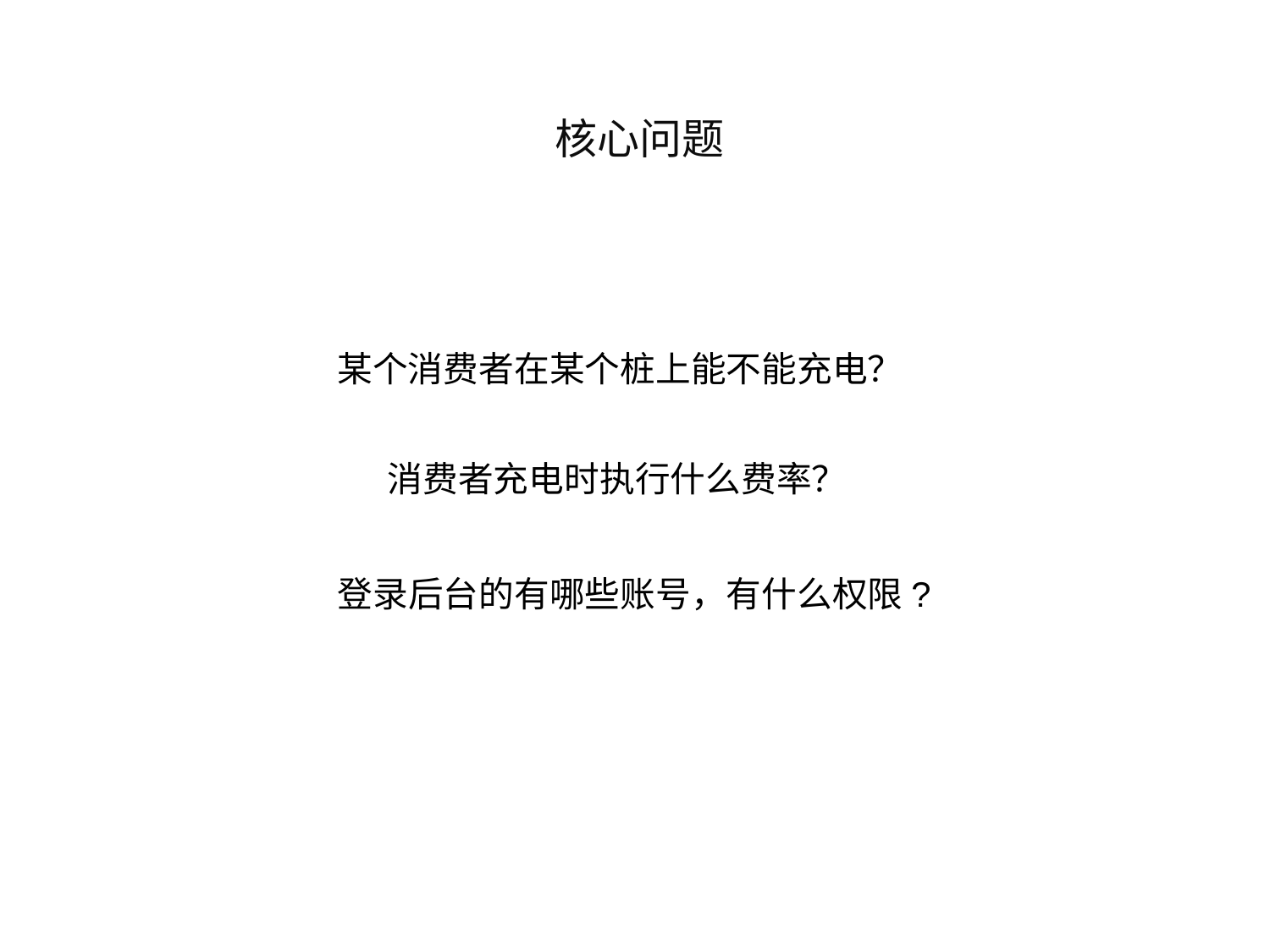

核心问题
某个消费者在某个桩上能不能充电？
消费者充电时执行什么费率？
登录后台的有哪些账号，有什么权限?